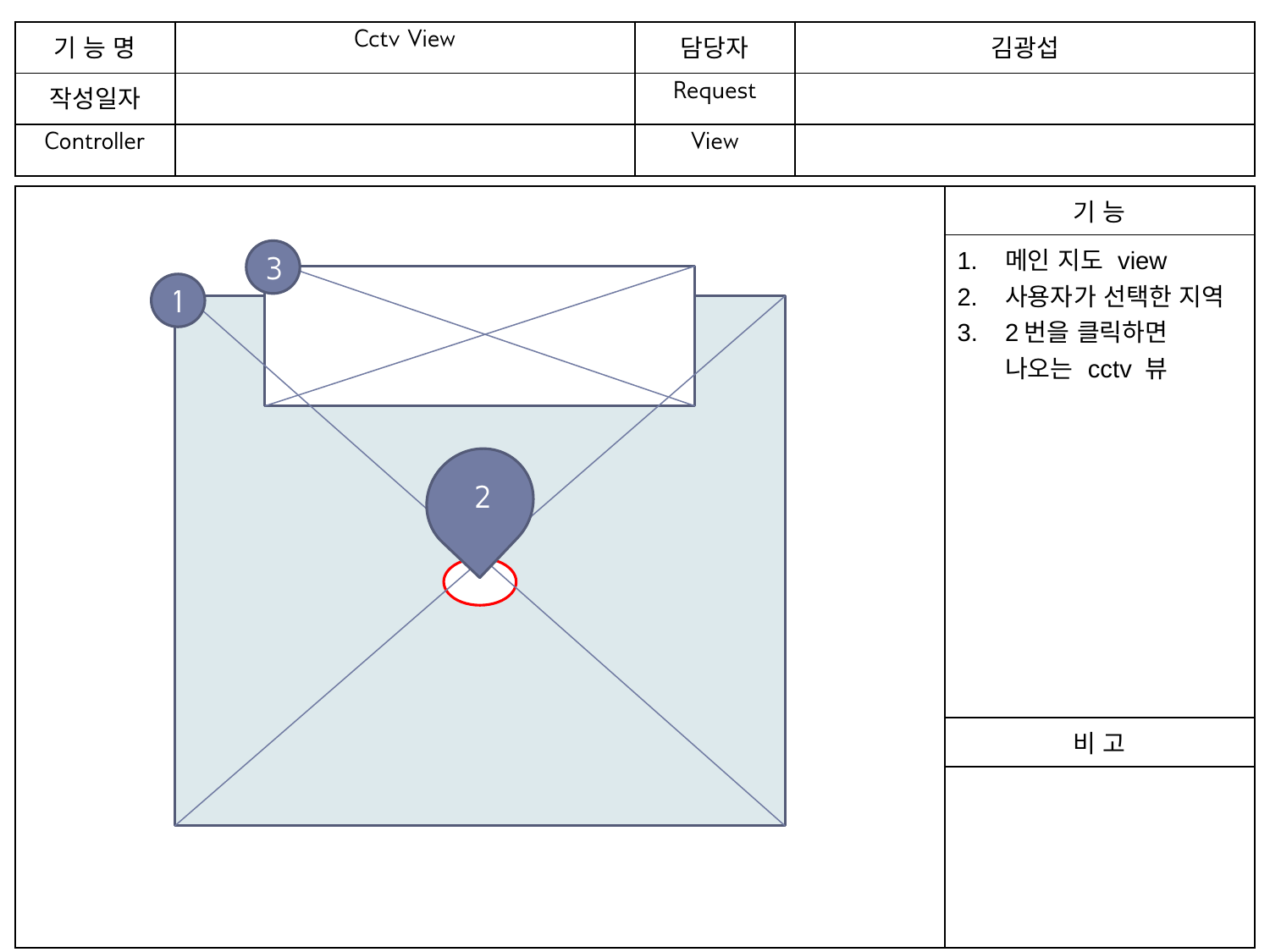

| 기 능 명 | Cctv View | 담당자 | 김광섭 |
| --- | --- | --- | --- |
| 작성일자 |  | Request |  |
| Controller |  | View |  |
|  | 기 능 |
| --- | --- |
|  | 메인 지도 view 사용자가 선택한 지역 2번을 클릭하면 나오는 cctv 뷰 |
|  | 비 고 |
|  |  |
3

1

2